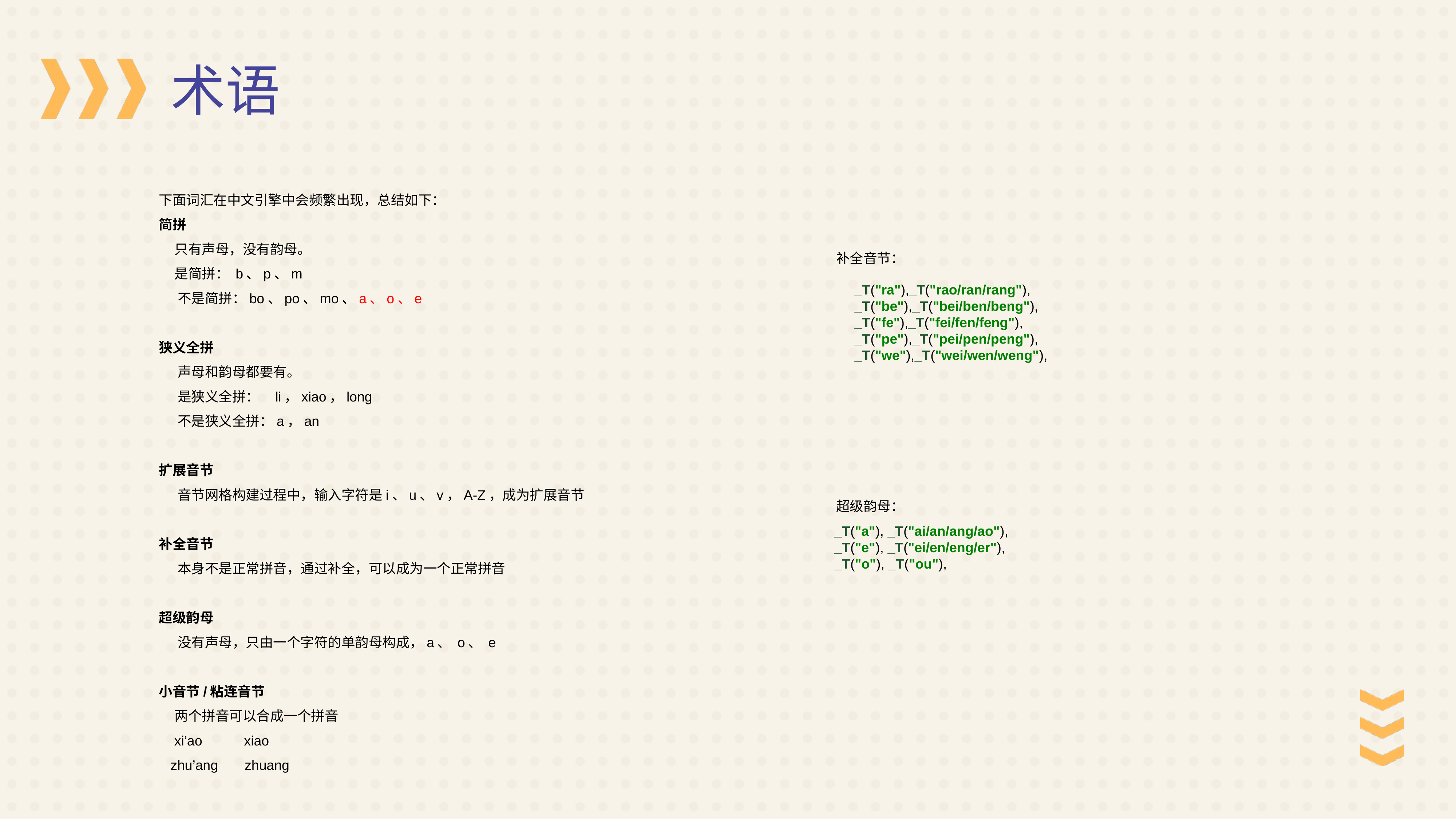

术语
下面词汇在中文引擎中会频繁出现，总结如下：
简拼
    只有声母，没有韵母。
    是简拼： b、p、m
     不是简拼：bo、po、mo、a、o、e

狭义全拼
     声母和韵母都要有。
     是狭义全拼：    li，xiao，long
     不是狭义全拼：a，an

扩展音节
     音节网格构建过程中，输入字符是i、u、v，A-Z，成为扩展音节

补全音节
     本身不是正常拼音，通过补全，可以成为一个正常拼音

超级韵母
     没有声母，只由一个字符的单韵母构成，a、 o、 e

小音节/粘连音节
    两个拼音可以合成一个拼音
    xi’ao           xiao
   zhu’ang       zhuang

补全音节：
_T("ra"),_T("rao/ran/rang"),
_T("be"),_T("bei/ben/beng"),
_T("fe"),_T("fei/fen/feng"),
_T("pe"),_T("pei/pen/peng"),
_T("we"),_T("wei/wen/weng"),
超级韵母：
_T("a"), _T("ai/an/ang/ao"),
_T("e"), _T("ei/en/eng/er"),
_T("o"), _T("ou"),